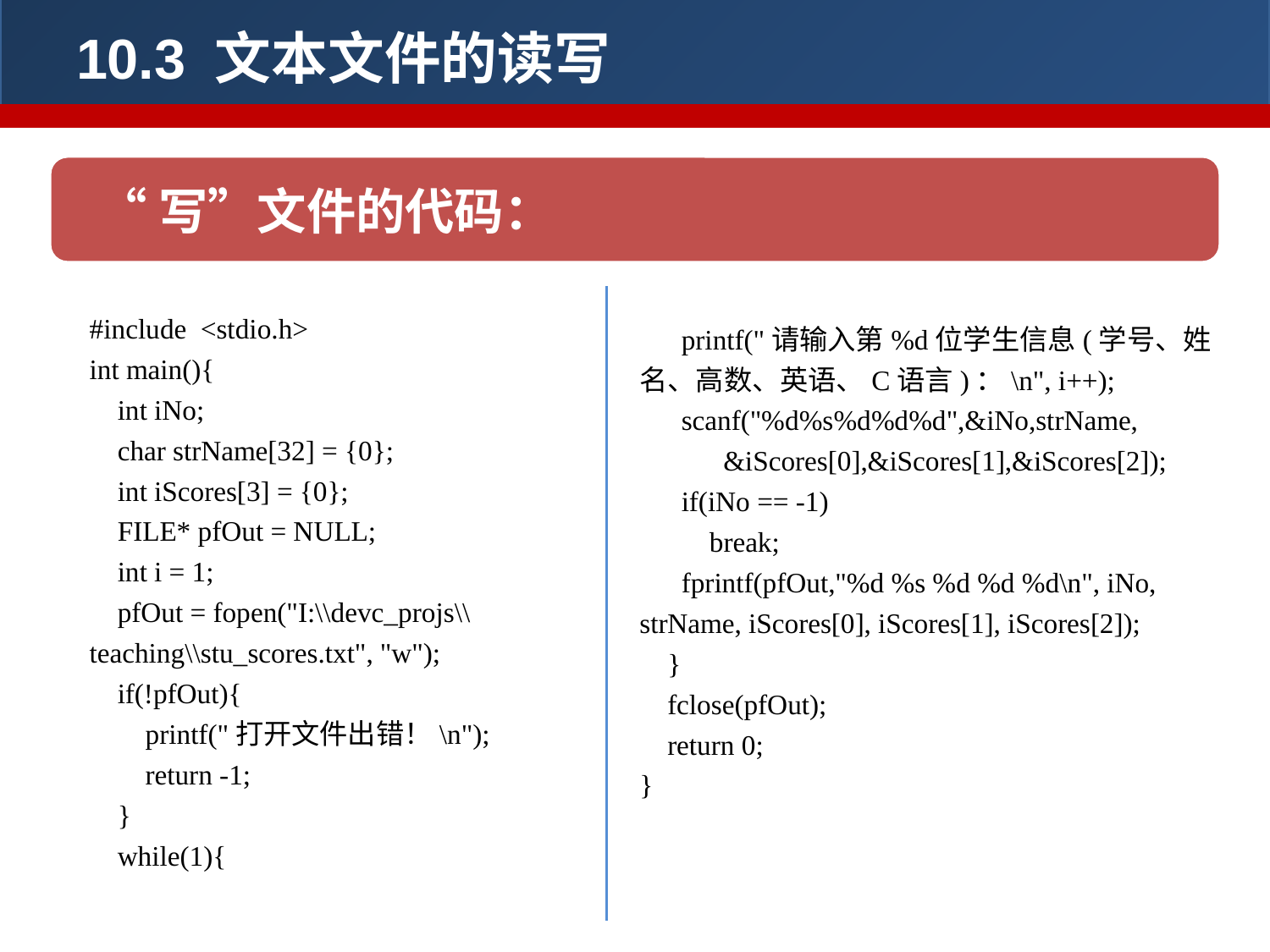

10.3 文本文件的读写

“写”文件的代码：
#include  <stdio.h>
int main(){
    int iNo;
    char strName[32] = {0};
    int iScores[3] = {0};
    FILE* pfOut = NULL;
    int i = 1;
    pfOut = fopen("I:\\devc_projs\\
teaching\\stu_scores.txt", "w");
    if(!pfOut){
        printf("打开文件出错！\n");
        return -1;
    }
    while(1){
      printf("请输入第%d位学生信息(学号、姓名、高数、英语、C语言)：\n", i++);
      scanf("%d%s%d%d%d",&iNo,strName,
            &iScores[0],&iScores[1],&iScores[2]);
      if(iNo == -1)
          break;
      fprintf(pfOut,"%d %s %d %d %d\n", iNo, strName, iScores[0], iScores[1], iScores[2]);
    }
    fclose(pfOut);
    return 0;
}